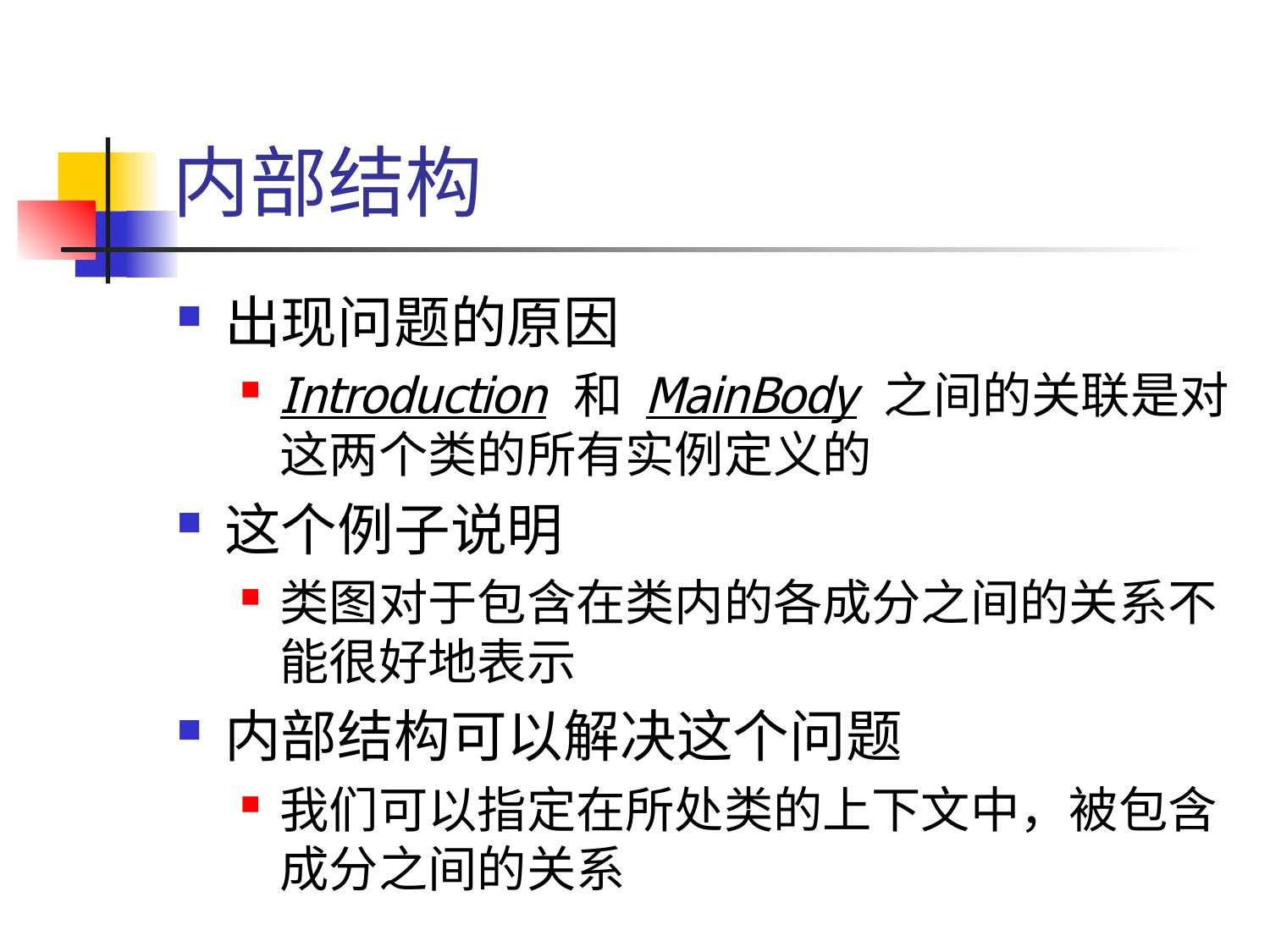

# 内部结构
出现问题的原因
Introduction 和 MainBody 之间的关联是对这两个类的所有实例定义的
这个例子说明
类图对于包含在类内的各成分之间的关系不能很好地表示
内部结构可以解决这个问题
我们可以指定在所处类的上下文中，被包含成分之间的关系